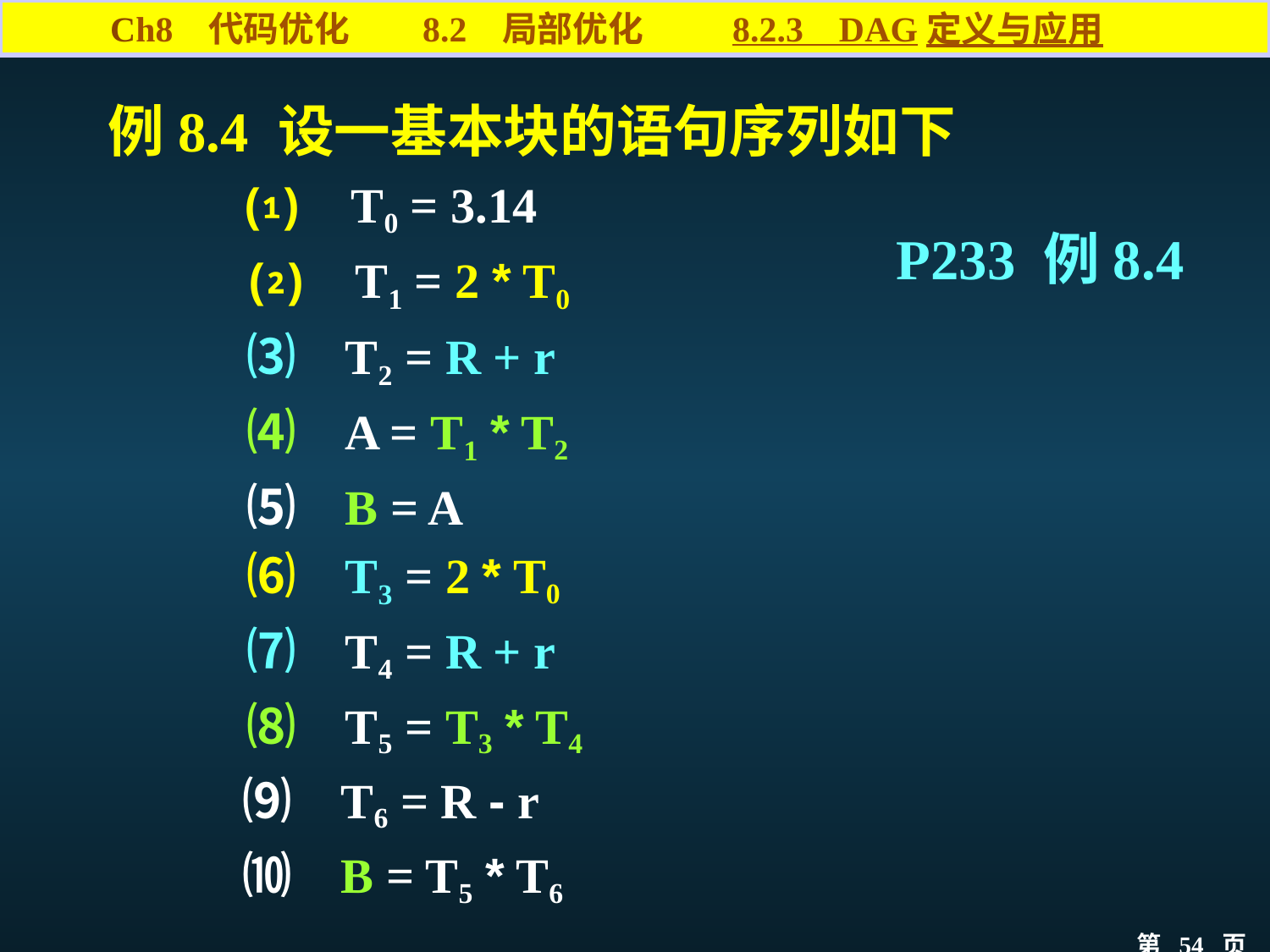

Ch8   代码优化        8.2   局部优化          8.2.3    DAG定义与应用
例8.4 设一基本块的语句序列如下
           ⑴    T0 = 3.14
    	 ⑵    T1 = 2 * T0
    	 ⑶    T2 = R + r
     	 ⑷    A = T1 * T2
     	 ⑸    B = A
     	 ⑹    T3 = 2 * T0
    	 ⑺    T4 = R + r
	 ⑻    T5 = T3 * T4
           ⑼    T6 = R - r
           ⑽    B = T5 * T6
P233 例8.4